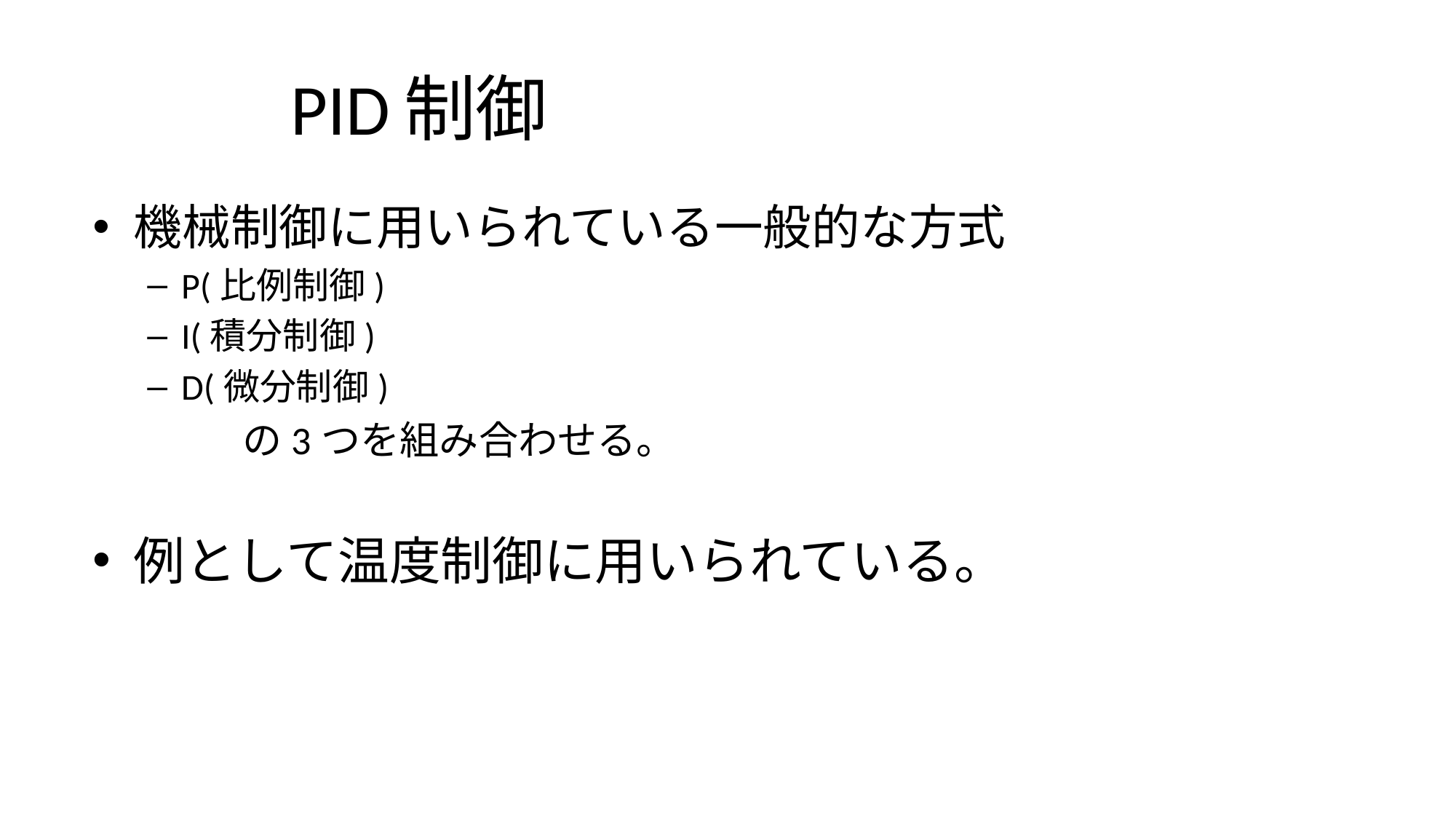

# PID制御
機械制御に用いられている一般的な方式
P(比例制御)
I(積分制御)
D(微分制御)
		の3つを組み合わせる。

例として温度制御に用いられている。